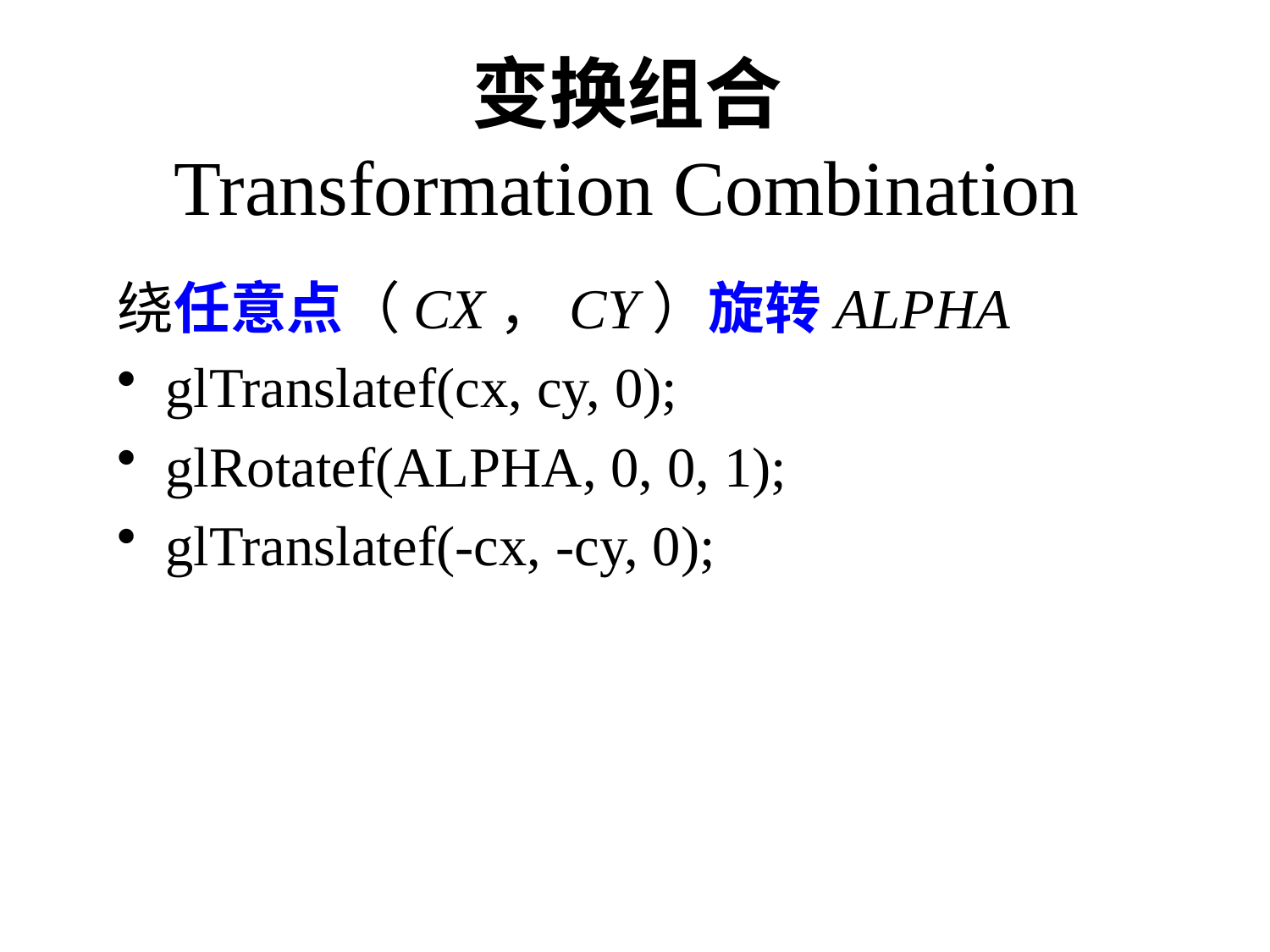

# 变换组合 Transformation Combination
绕任意点（CX，CY）旋转ALPHA
glTranslatef(cx, cy, 0);
glRotatef(ALPHA, 0, 0, 1);
glTranslatef(-cx, -cy, 0);